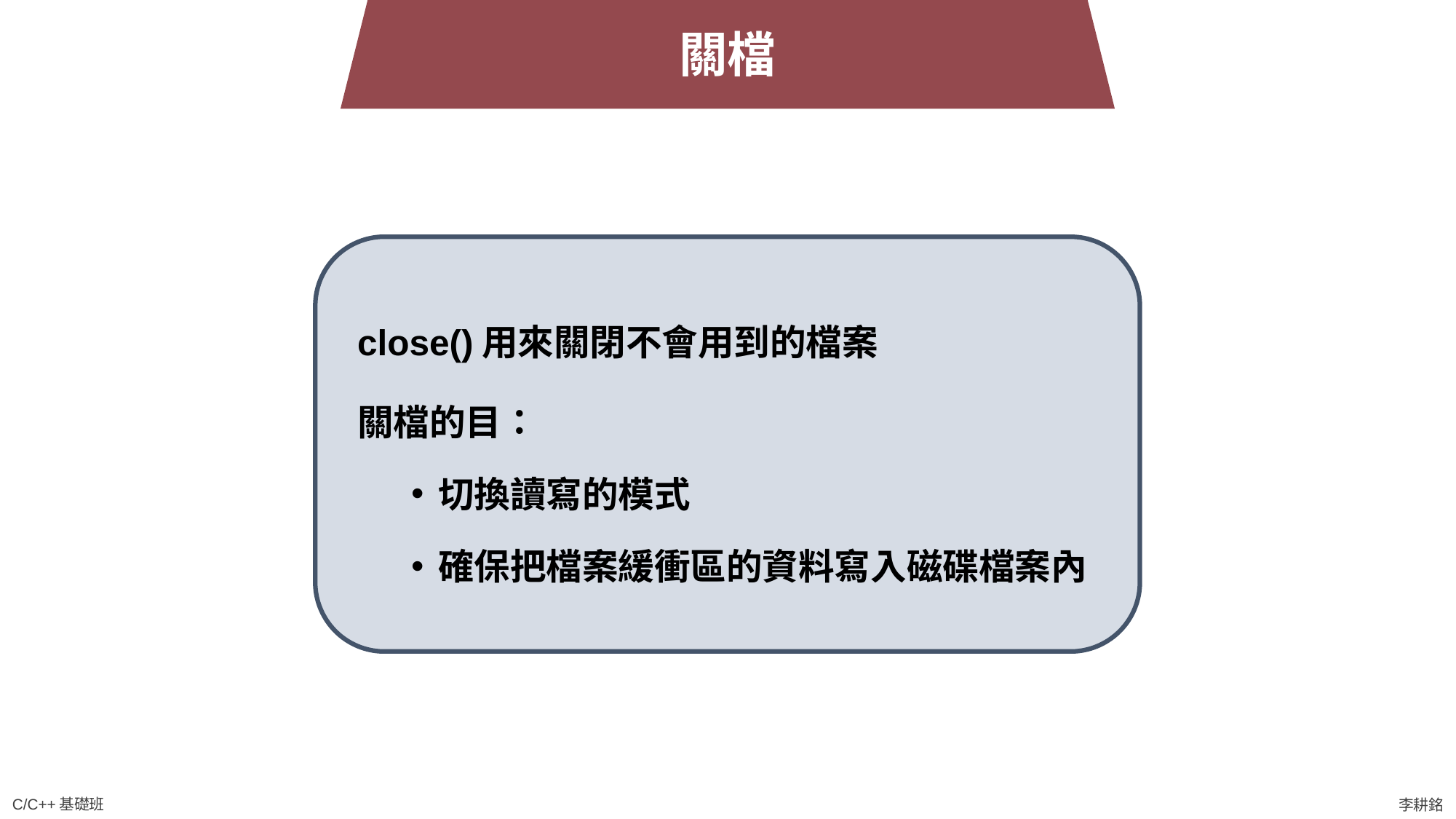

關檔

close()用來關閉不會用到的檔案
關檔的目：
切換讀寫的模式
確保把檔案緩衝區的資料寫入磁碟檔案內

C/C++基礎班
李耕銘